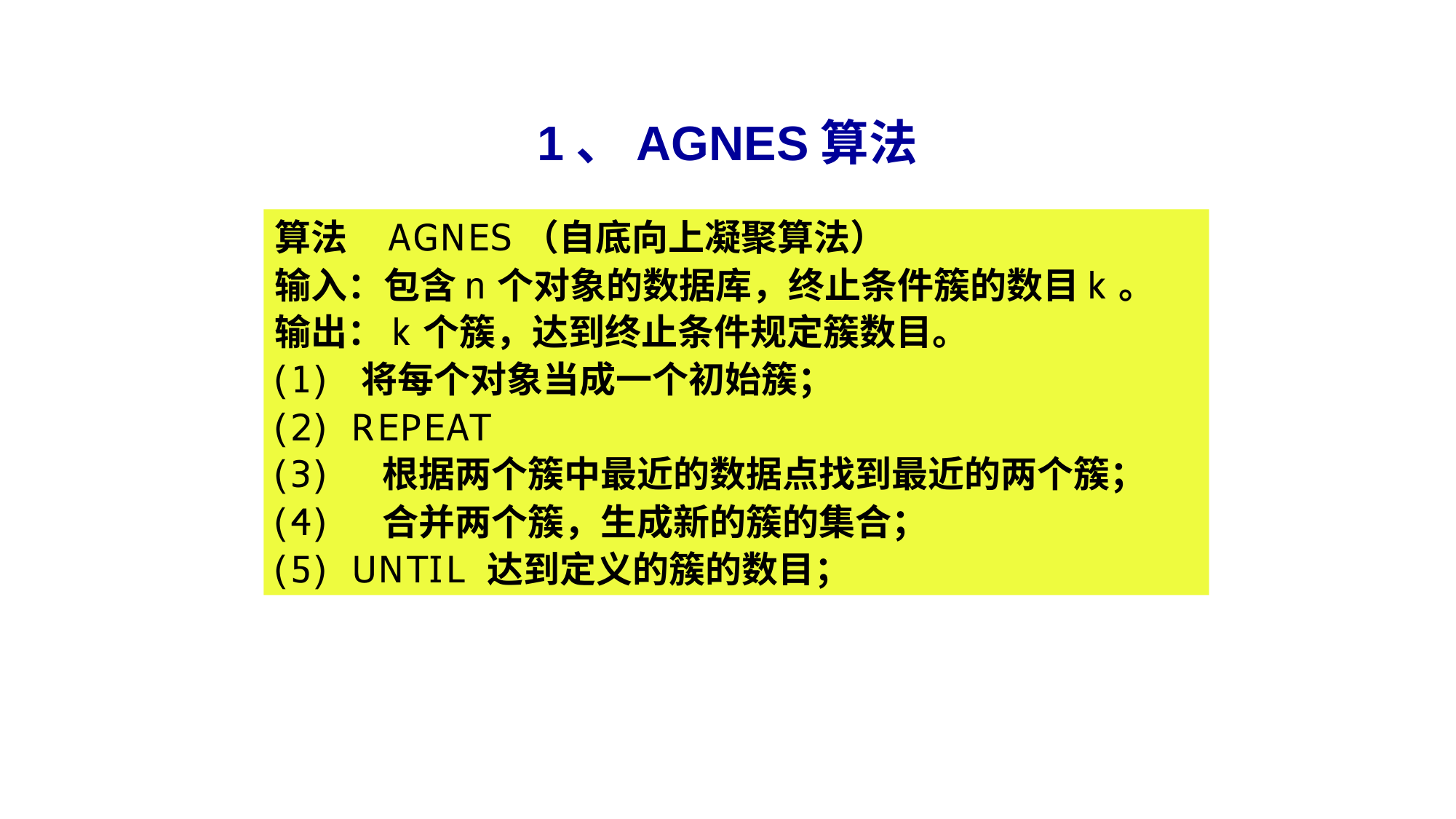

1、AGNES算法
算法    AGNES（自底向上凝聚算法）
输入：包含n个对象的数据库，终止条件簇的数目k。
输出：k个簇，达到终止条件规定簇数目。
(1)  将每个对象当成一个初始簇；
(2)  REPEAT
(3)    根据两个簇中最近的数据点找到最近的两个簇；
(4)    合并两个簇，生成新的簇的集合；
(5)  UNTIL 达到定义的簇的数目；